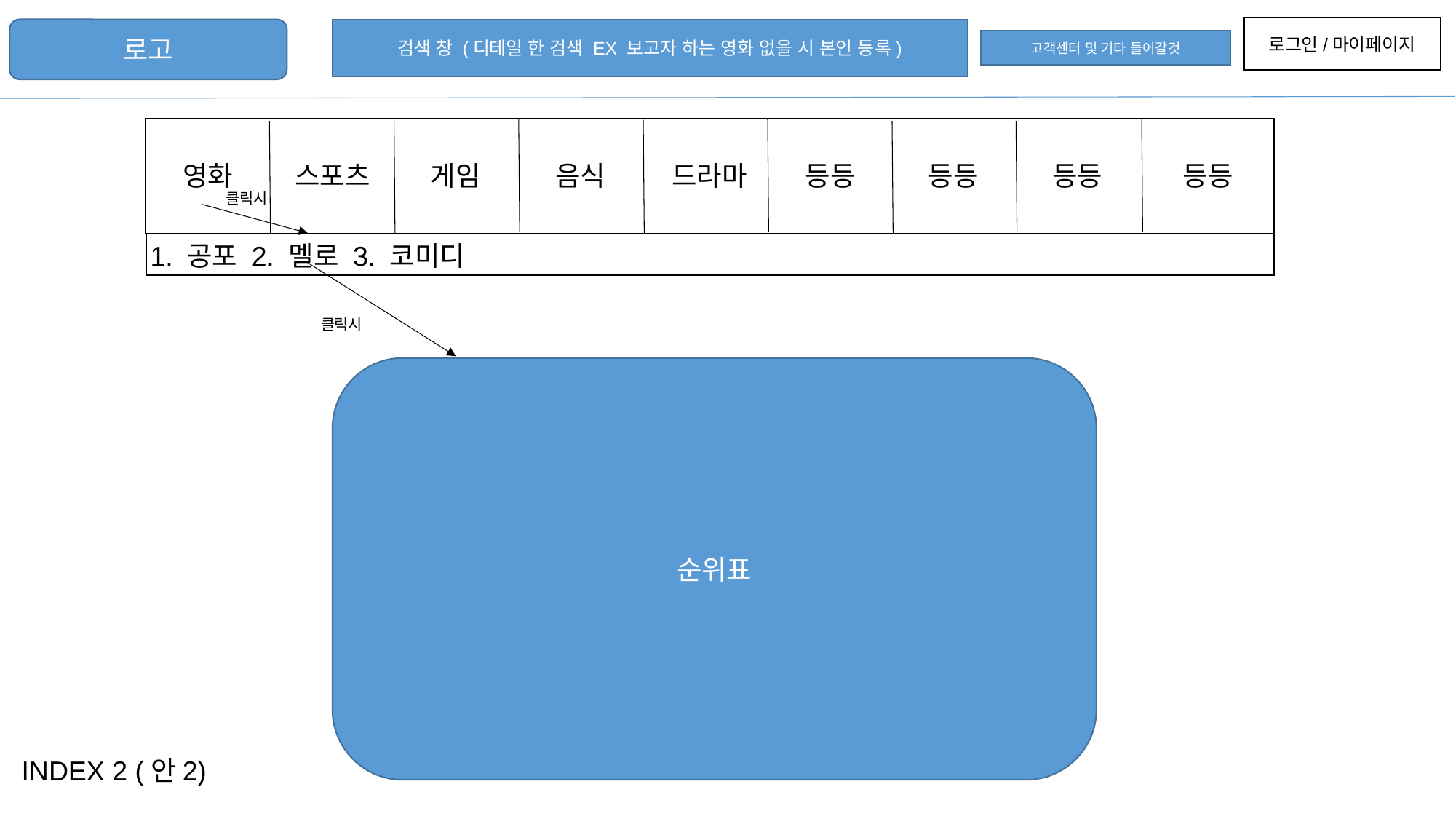

로그인/마이페이지
로고
검색 창 (디테일 한 검색 EX 보고자 하는 영화 없을 시 본인 등록)
고객센터 및 기타 들어갈것

영화
스포츠
게임
음식
드라마
등등
등등
등등
등등
클릭시
1. 공포 2. 멜로 3. 코미디

클릭시
순위표
INDEX 2 (안2)